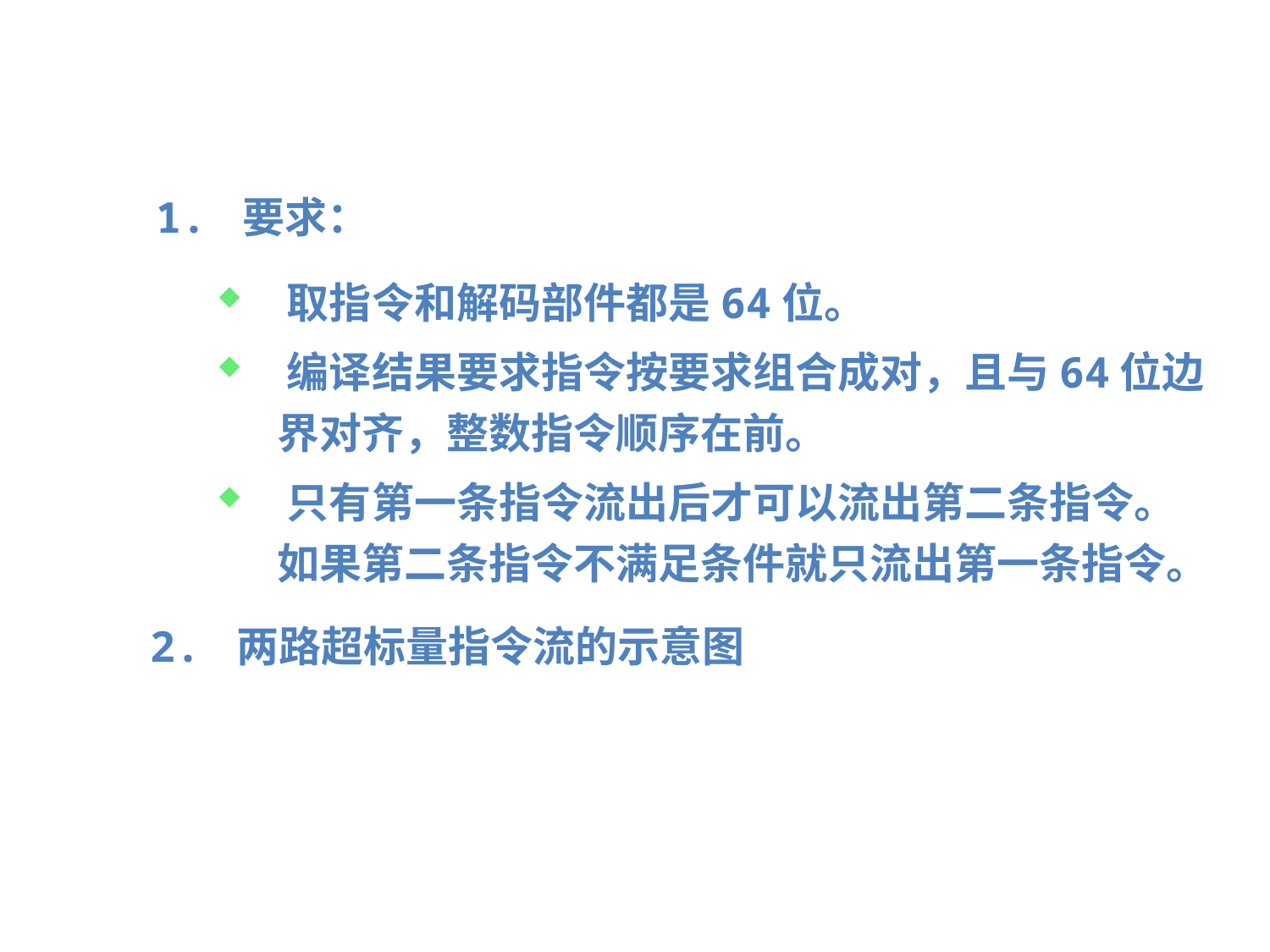

1. 要求：

 取指令和解码部件都是64位。
 编译结果要求指令按要求组合成对，且与64位边
 界对齐，整数指令顺序在前。
 只有第一条指令流出后才可以流出第二条指令。
 如果第二条指令不满足条件就只流出第一条指令。
2. 两路超标量指令流的示意图